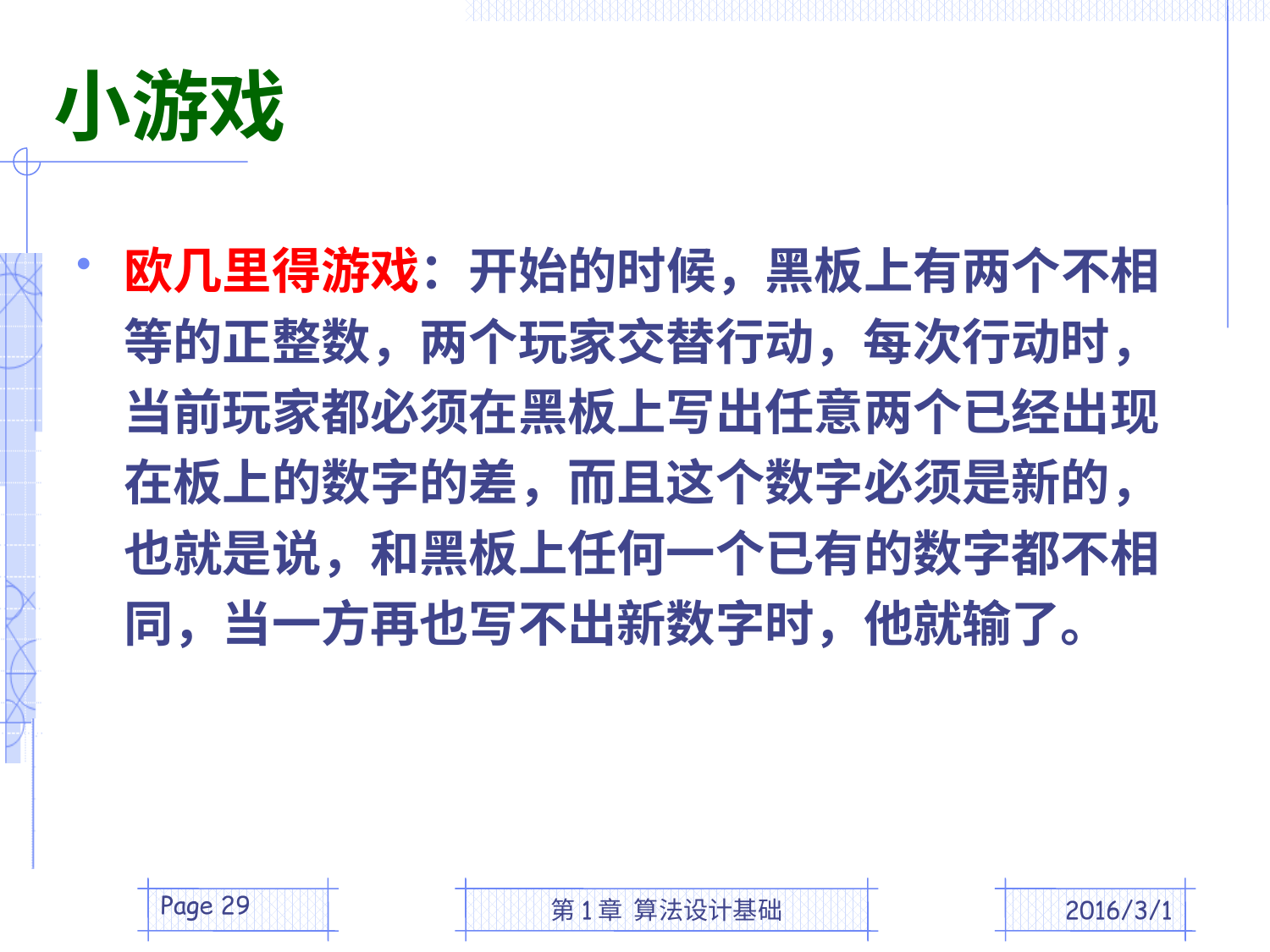

小游戏
欧几里得游戏：开始的时候，黑板上有两个不相等的正整数，两个玩家交替行动，每次行动时，当前玩家都必须在黑板上写出任意两个已经出现在板上的数字的差，而且这个数字必须是新的，也就是说，和黑板上任何一个已有的数字都不相同，当一方再也写不出新数字时，他就输了。
Page 29
第1章  算法设计基础
2016/3/1